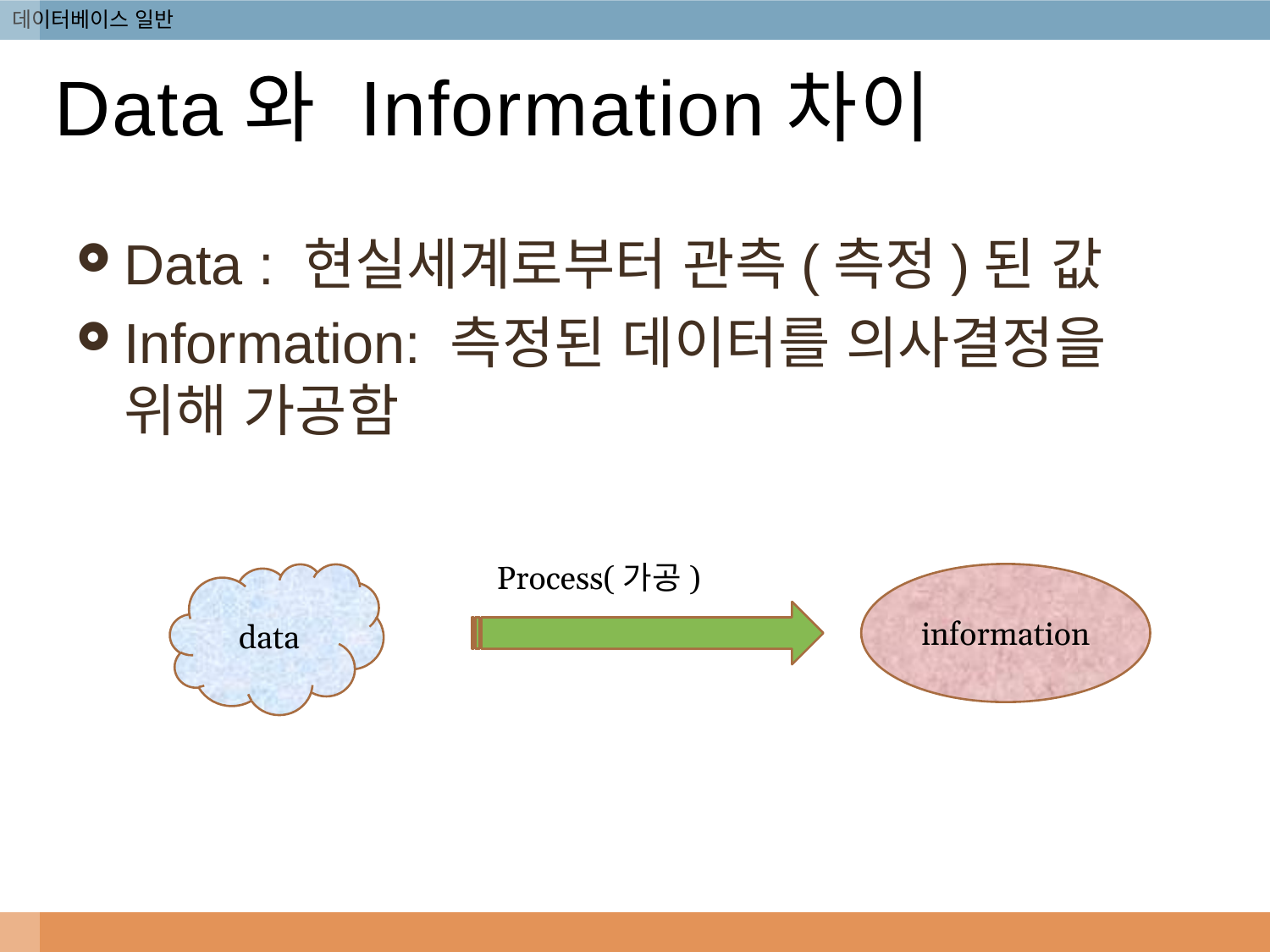

# Data와 Information차이
Data : 현실세계로부터 관측(측정)된 값
Information: 측정된 데이터를 의사결정을 위해 가공함
Process(가공)
data
information